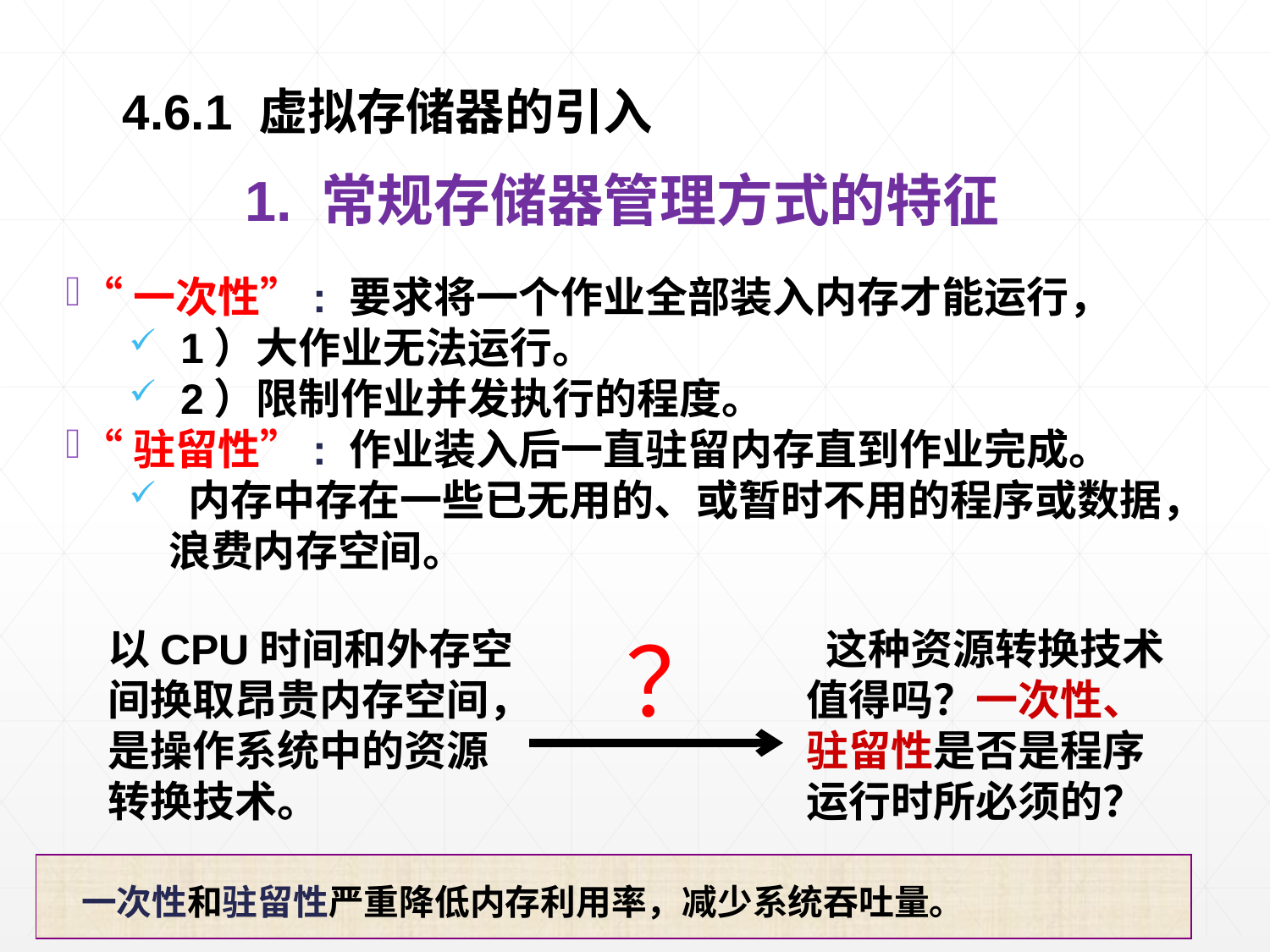

4.6.1 虚拟存储器的引入
1. 常规存储器管理方式的特征
“一次性”: 要求将一个作业全部装入内存才能运行，
 1）大作业无法运行。
 2）限制作业并发执行的程度。
“驻留性”: 作业装入后一直驻留内存直到作业完成。
 内存中存在一些已无用的、或暂时不用的程序或数据，浪费内存空间。
以CPU时间和外存空间换取昂贵内存空间，是操作系统中的资源转换技术。
？
 这种资源转换技术值得吗？一次性、驻留性是否是程序运行时所必须的？
   一次性和驻留性严重降低内存利用率，减少系统吞吐量。